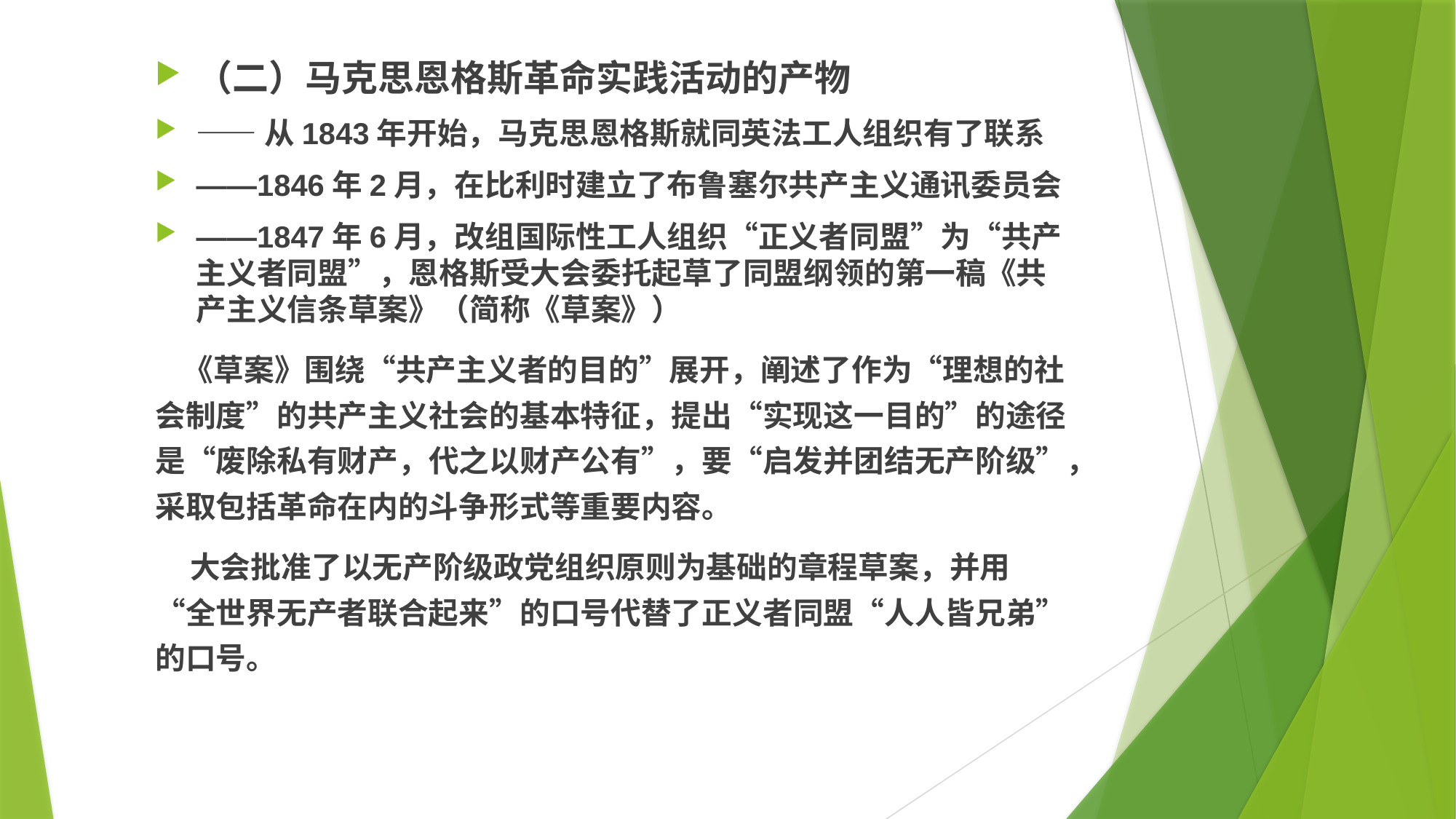

（二）马克思恩格斯革命实践活动的产物
——从1843年开始，马克思恩格斯就同英法工人组织有了联系
——1846年2月，在比利时建立了布鲁塞尔共产主义通讯委员会
——1847年6月，改组国际性工人组织“正义者同盟”为“共产主义者同盟”，恩格斯受大会委托起草了同盟纲领的第一稿《共产主义信条草案》（简称《草案》）
   《草案》围绕“共产主义者的目的”展开，阐述了作为“理想的社会制度”的共产主义社会的基本特征，提出“实现这一目的”的途径是“废除私有财产，代之以财产公有”，要“启发并团结无产阶级”，采取包括革命在内的斗争形式等重要内容。
    大会批准了以无产阶级政党组织原则为基础的章程草案，并用“全世界无产者联合起来”的口号代替了正义者同盟“人人皆兄弟”的口号。